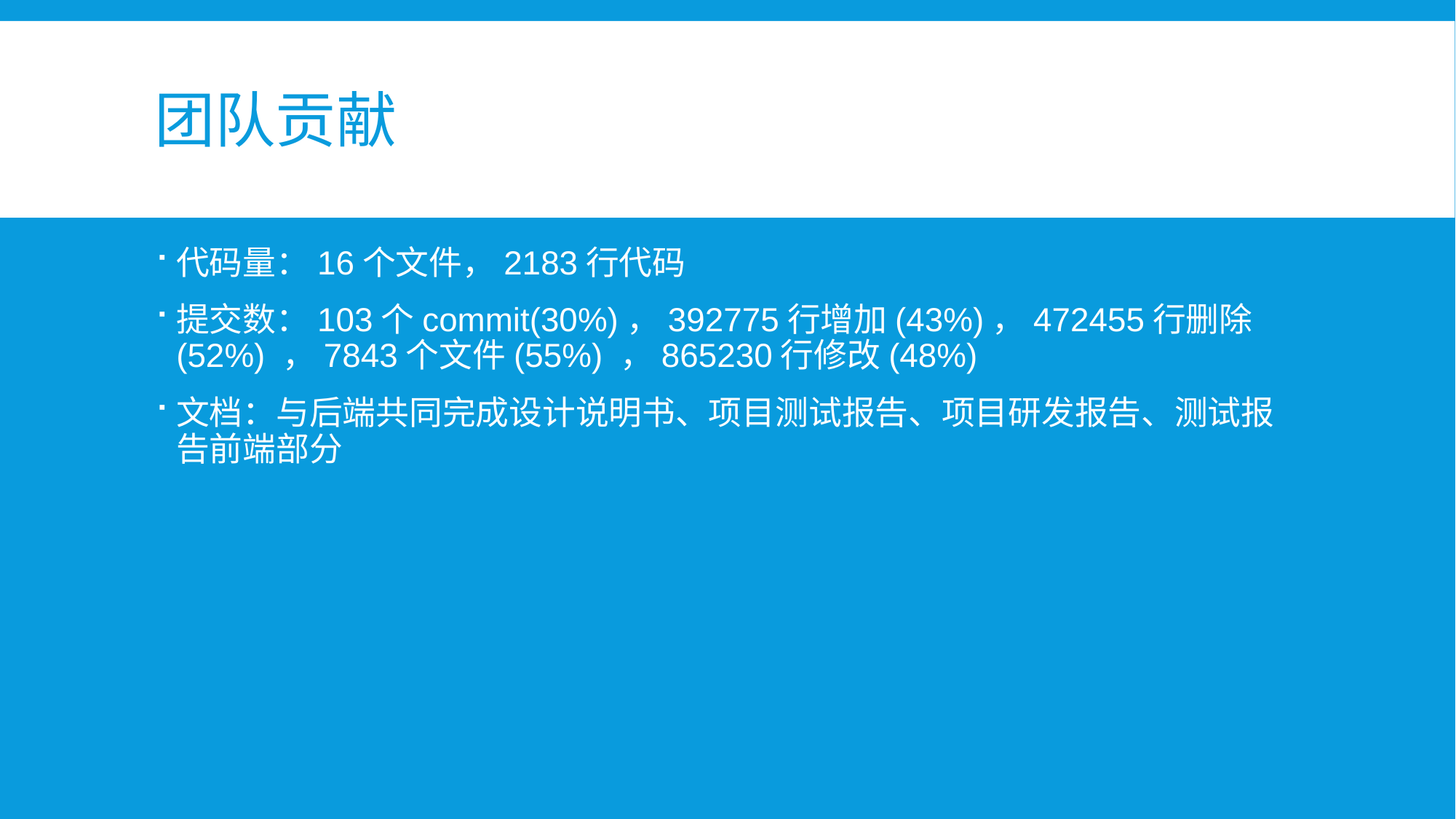

# 团队贡献
代码量：16个文件，2183行代码
提交数：103个commit(30%)，392775行增加(43%)，472455行删除(52%) ，7843个文件(55%) ，865230行修改(48%)
文档：与后端共同完成设计说明书、项目测试报告、项目研发报告、测试报告前端部分